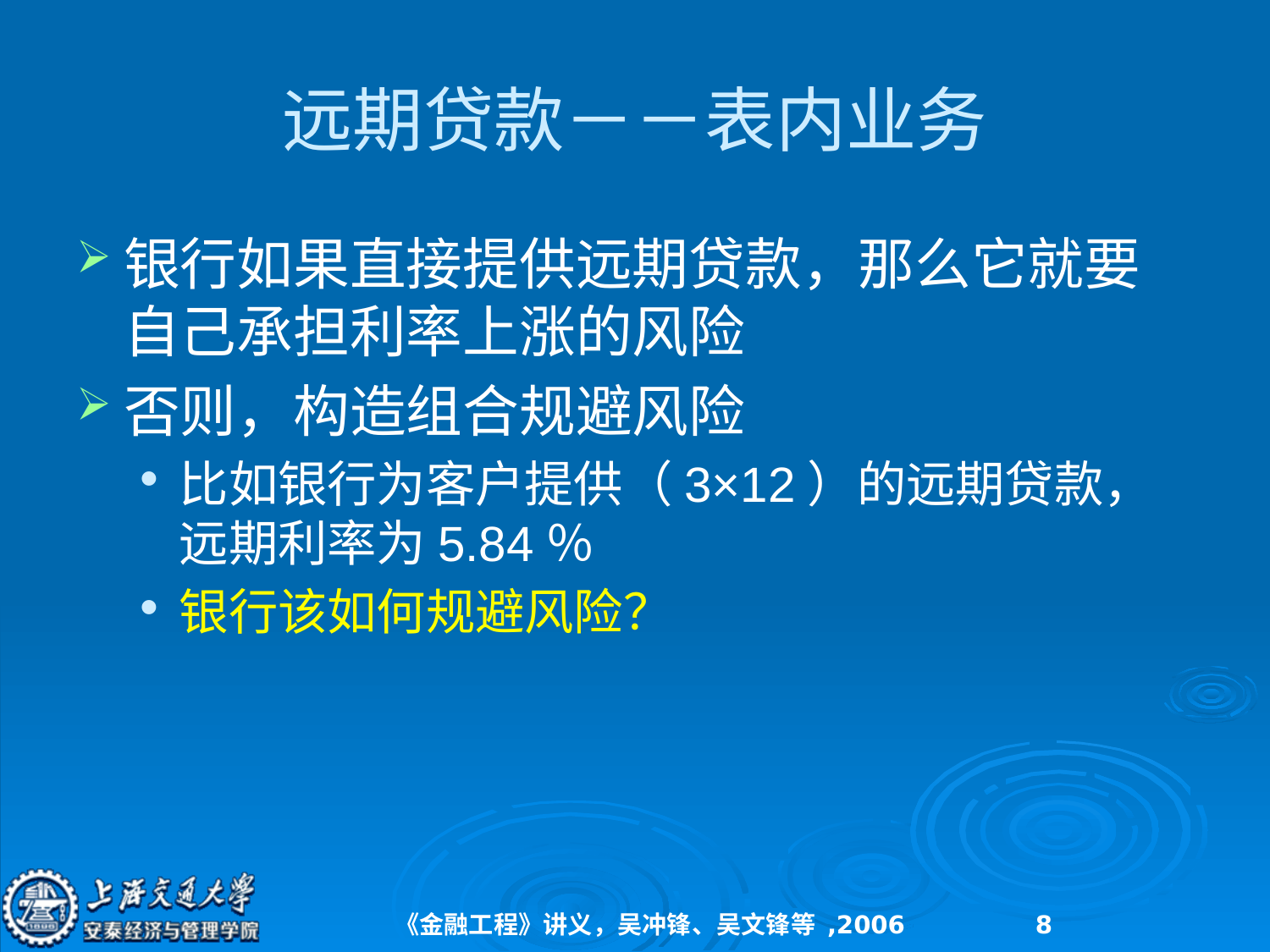

# 远期贷款－－表内业务
银行如果直接提供远期贷款，那么它就要自己承担利率上涨的风险
否则，构造组合规避风险
比如银行为客户提供（3×12）的远期贷款，远期利率为5.84％
银行该如何规避风险？